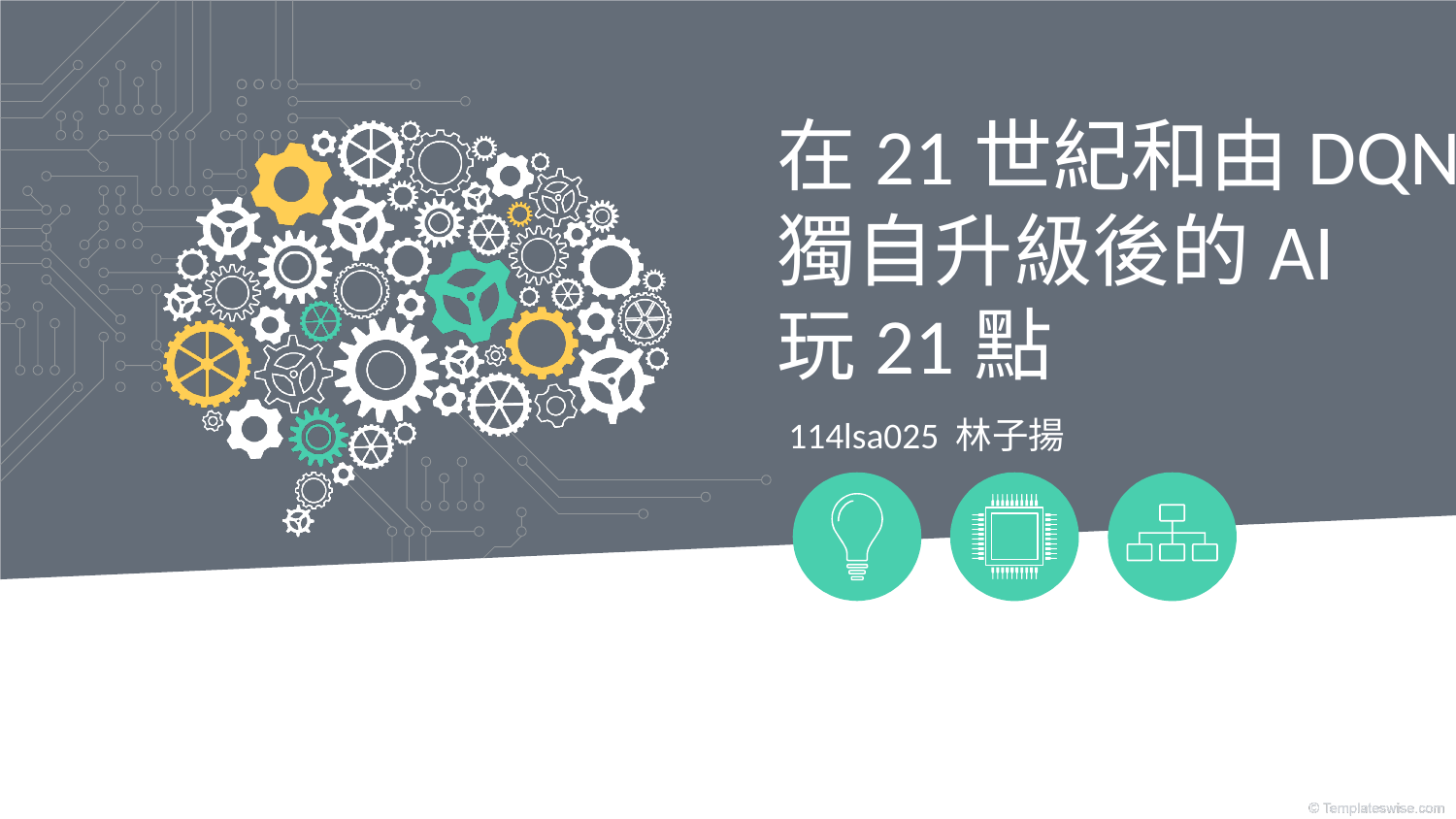

© Templateswise.com
在21世紀和由DQN
獨自升級後的AI
玩21點
114lsa025 林子揚